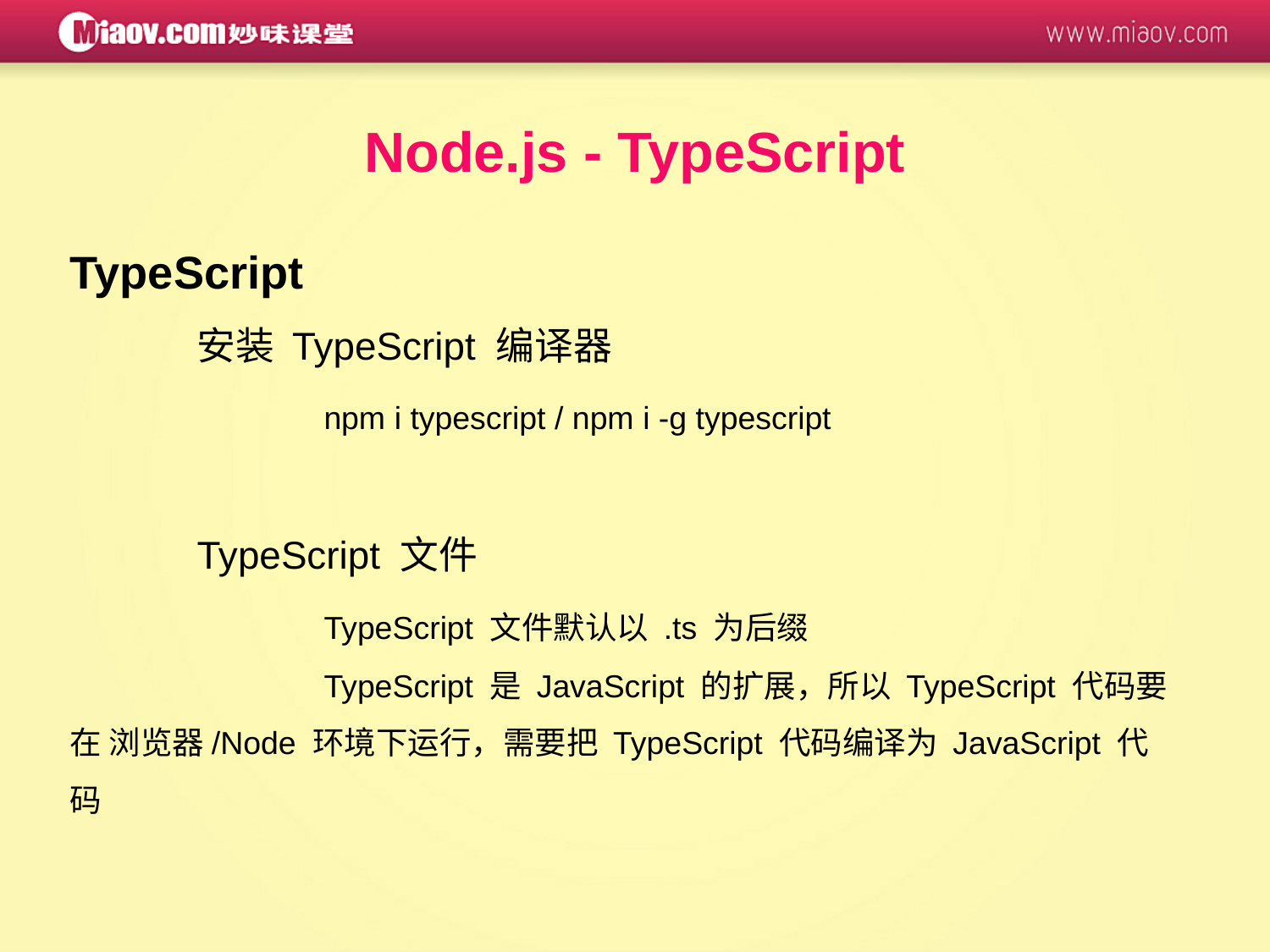

Node.js - TypeScript
TypeScript
	安装 TypeScript 编译器
		npm i typescript / npm i -g typescript

	TypeScript 文件
		TypeScript 文件默认以 .ts 为后缀
		TypeScript 是 JavaScript 的扩展，所以 TypeScript 代码要在 浏览器/Node 环境下运行，需要把 TypeScript 代码编译为 JavaScript 代码